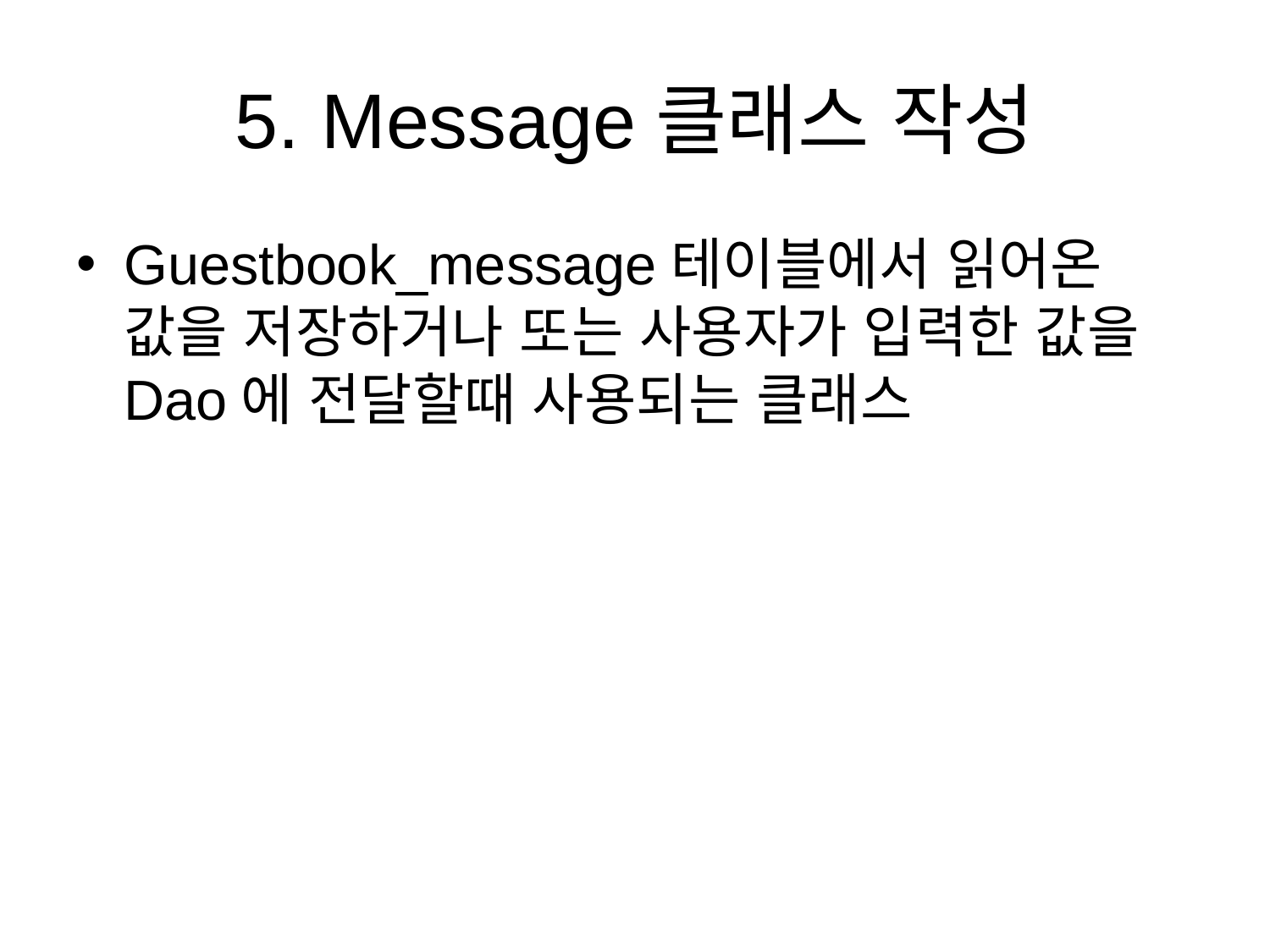

# 5. Message클래스 작성
Guestbook_message테이블에서 읽어온 값을 저장하거나 또는 사용자가 입력한 값을 Dao에 전달할때 사용되는 클래스